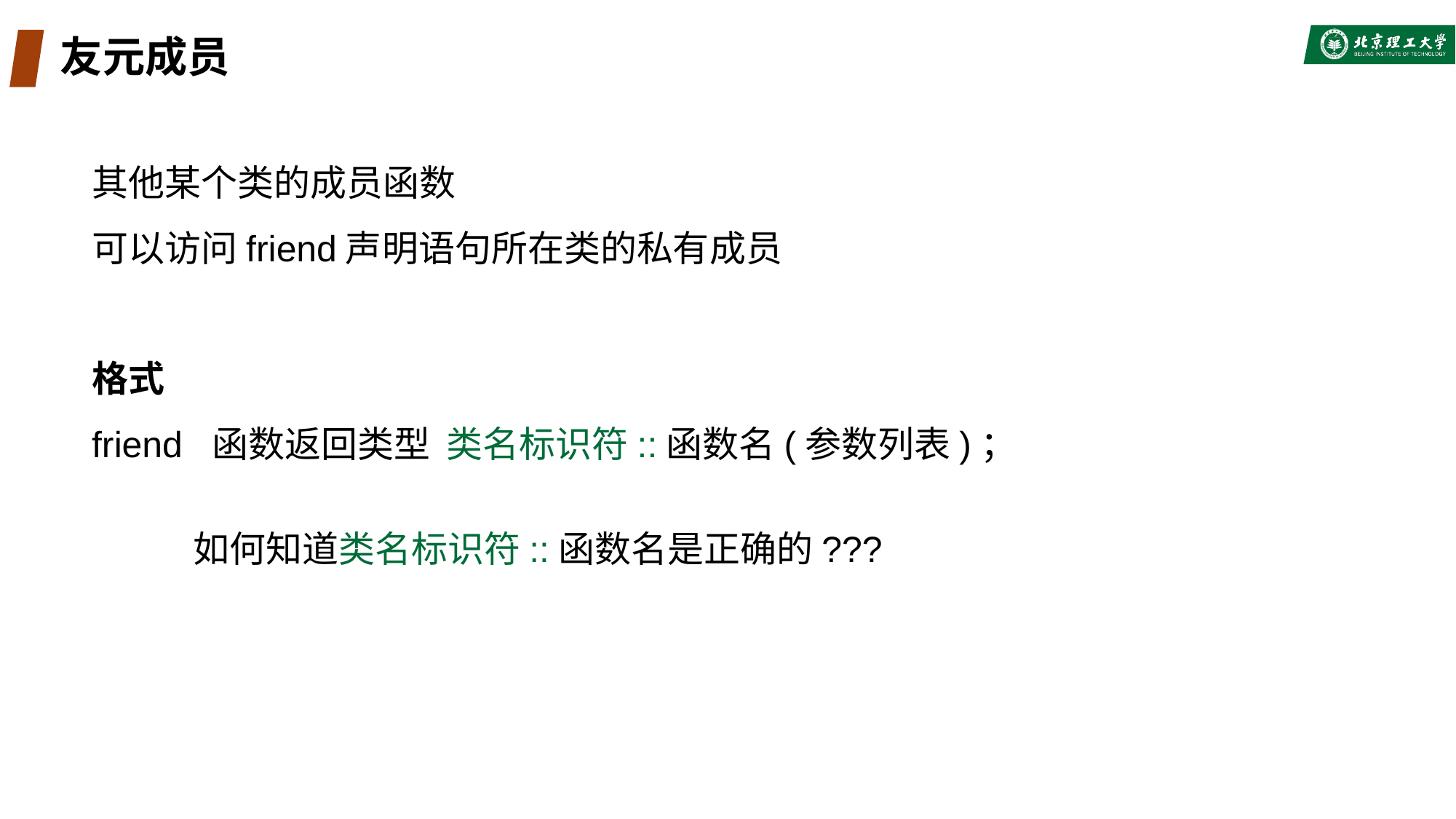

# 友元成员
其他某个类的成员函数
可以访问friend声明语句所在类的私有成员

格式
friend  函数返回类型  类名标识符::函数名(参数列表)；
如何知道类名标识符::函数名是正确的???